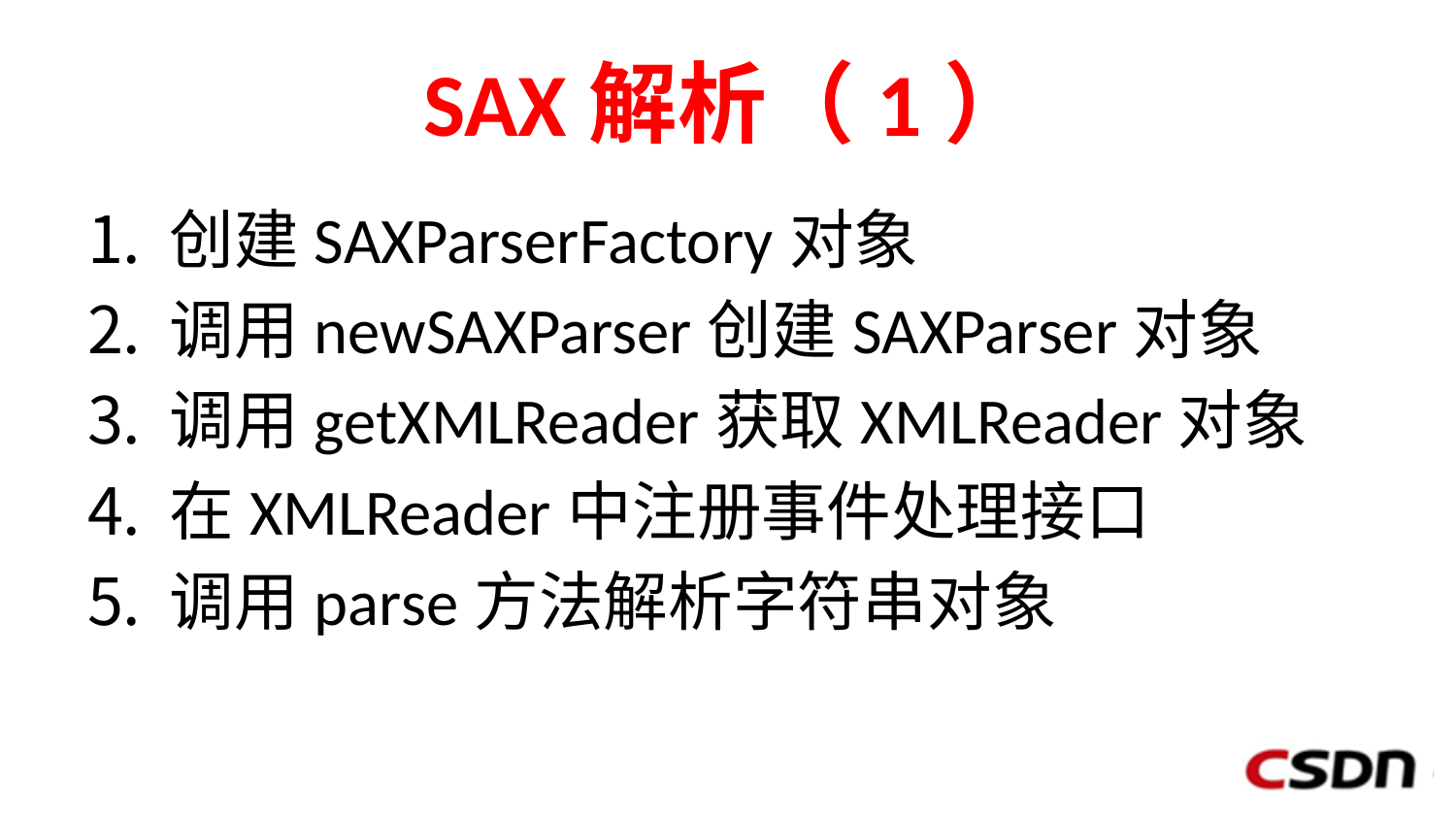

# SAX解析（1）
创建SAXParserFactory对象
调用newSAXParser创建SAXParser对象
调用getXMLReader获取XMLReader对象
在XMLReader中注册事件处理接口
调用parse方法解析字符串对象